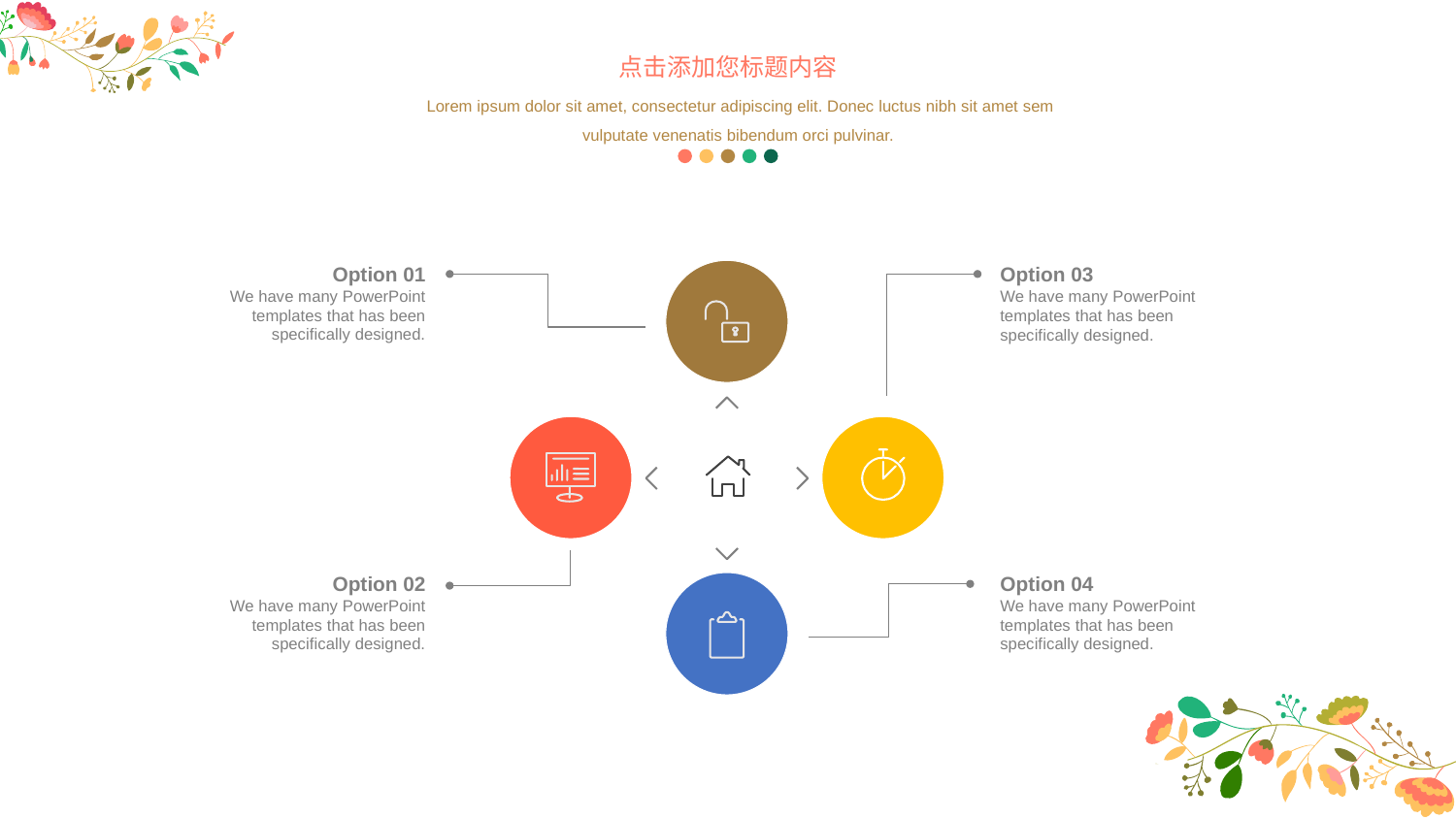

点击添加您标题内容
Lorem ipsum dolor sit amet, consectetur adipiscing elit. Donec luctus nibh sit amet sem vulputate venenatis bibendum orci pulvinar.

Option 01
We have many PowerPoint templates that has been specifically designed.
Option 03
We have many PowerPoint templates that has been specifically designed.

Option 02
We have many PowerPoint templates that has been specifically designed.
Option 04
We have many PowerPoint templates that has been specifically designed.